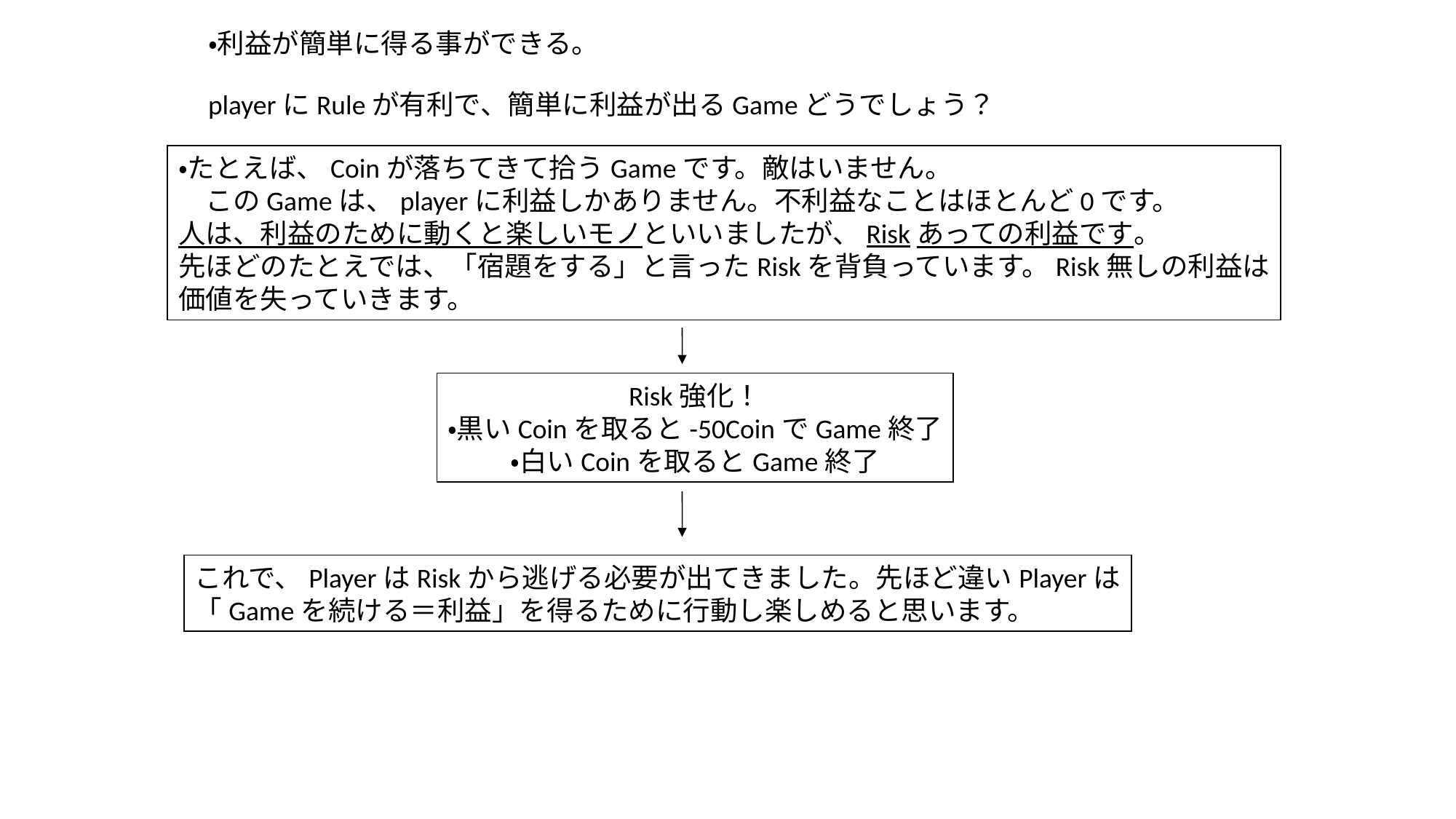

・利益が簡単に得る事ができる。
playerにRuleが有利で、簡単に利益が出るGameどうでしょう？
・たとえば、Coinが落ちてきて拾うGameです。敵はいません。
　このGameは、playerに利益しかありません。不利益なことはほとんど0です。
人は、利益のために動くと楽しいモノといいましたが、Riskあっての利益です。
先ほどのたとえでは、「宿題をする」と言ったRiskを背負っています。Risk無しの利益は
価値を失っていきます。

Risk強化！
・黒いCoinを取ると-50CoinでGame終了
・白いCoinを取るとGame終了

これで、PlayerはRiskから逃げる必要が出てきました。先ほど違いPlayerは
「Gameを続ける＝利益」を得るために行動し楽しめると思います。